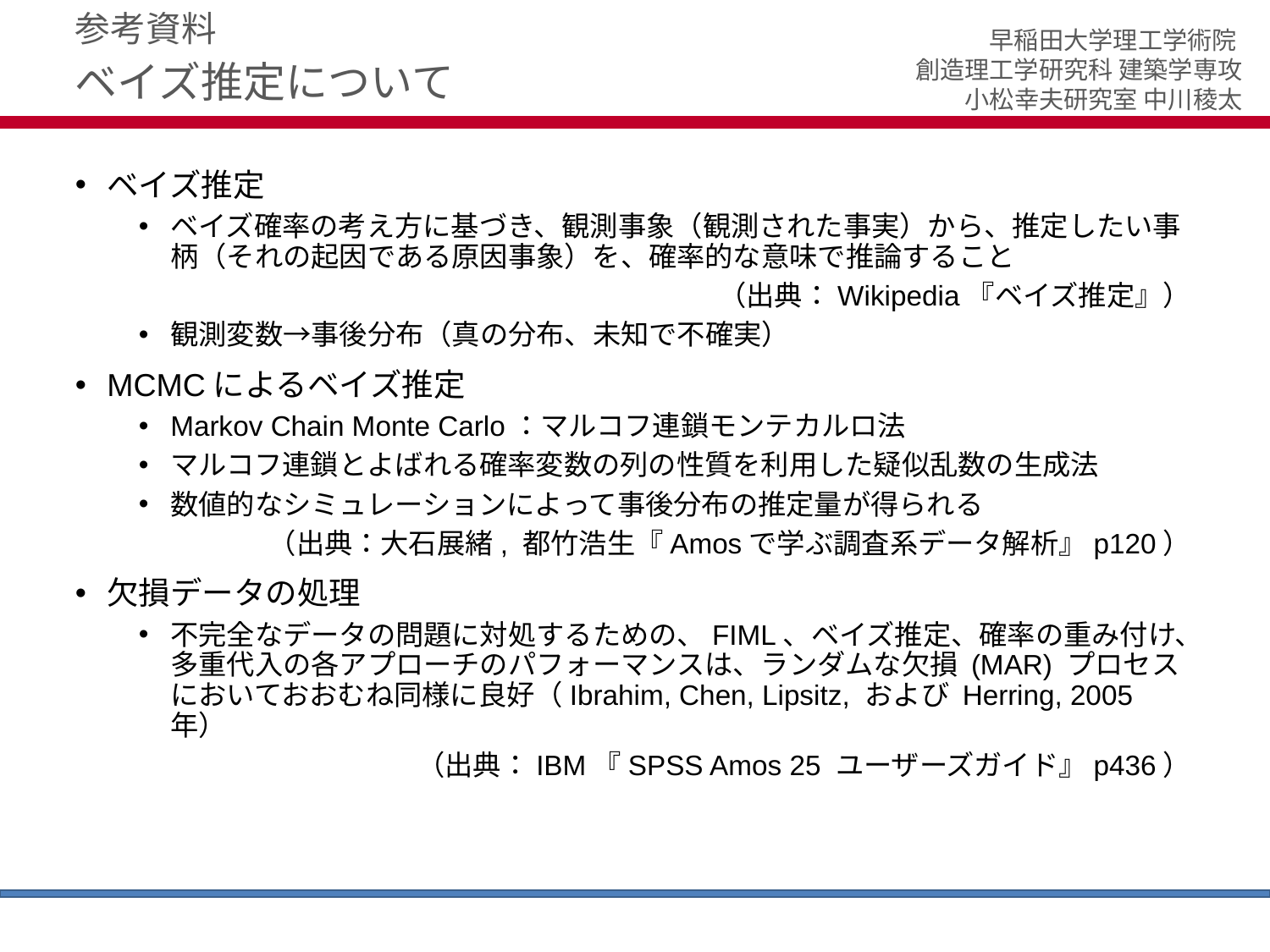

参考資料
# ベイズ推定について
ベイズ推定
ベイズ確率の考え方に基づき、観測事象（観測された事実）から、推定したい事柄（それの起因である原因事象）を、確率的な意味で推論すること
（出典：Wikipedia『ベイズ推定』）
観測変数→事後分布（真の分布、未知で不確実）
MCMCによるベイズ推定
Markov Chain Monte Carlo：マルコフ連鎖モンテカルロ法
マルコフ連鎖とよばれる確率変数の列の性質を利用した疑似乱数の生成法
数値的なシミュレーションによって事後分布の推定量が得られる
　　　（出典：大石展緒, 都竹浩生『Amosで学ぶ調査系データ解析』p120）
欠損データの処理
不完全なデータの問題に対処するための、FIML、ベイズ推定、確率の重み付け、多重代入の各アプローチのパフォーマンスは、ランダムな欠損 (MAR) プロセスにおいておおむね同様に良好（Ibrahim, Chen, Lipsitz, および Herring, 2005 年）
（出典：IBM『SPSS Amos 25 ユーザーズガイド』p436）